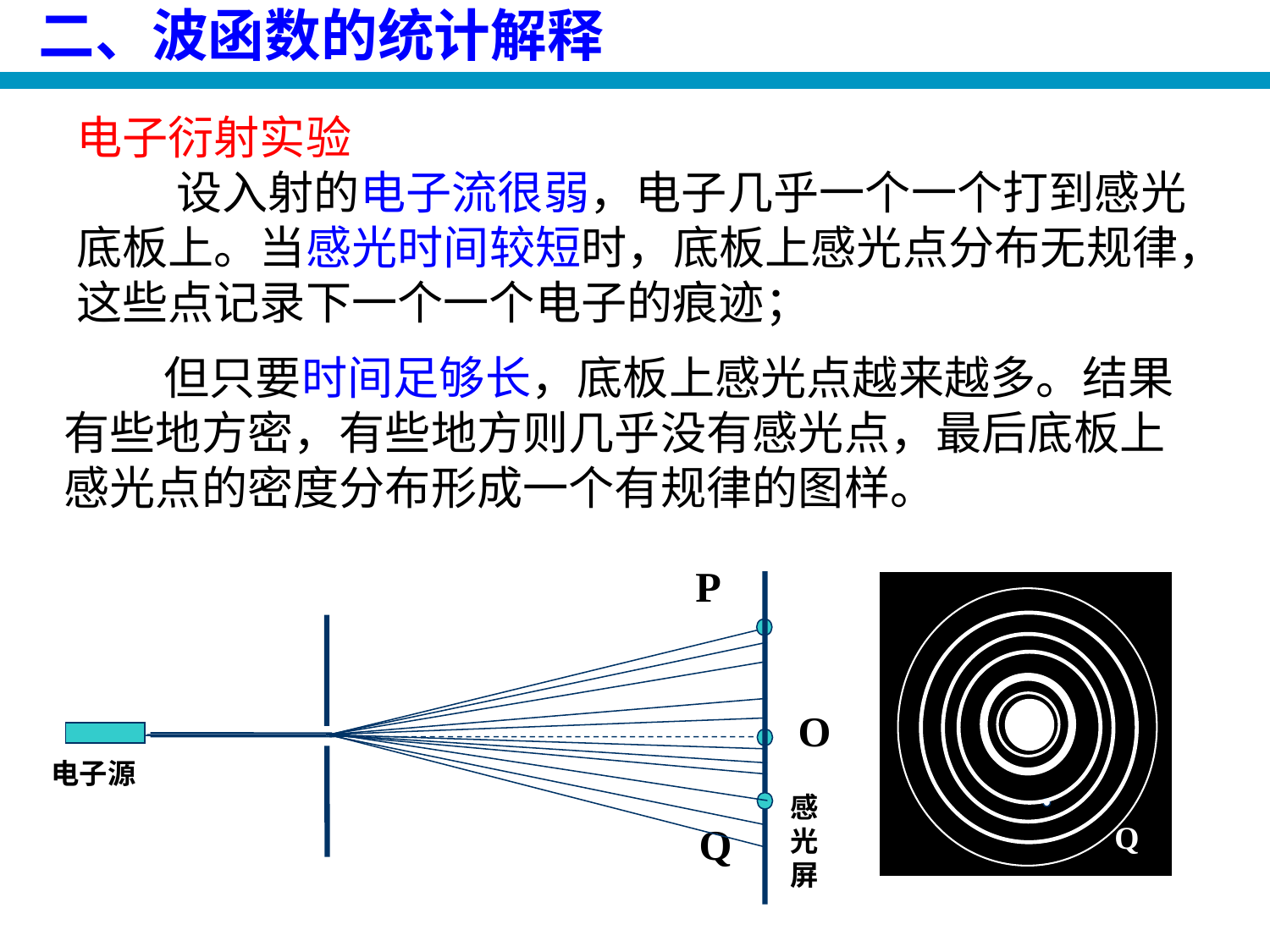

# 二、波函数的统计解释
电子衍射实验
设入射的电子流很弱，电子几乎一个一个打到感光底板上。当感光时间较短时，底板上感光点分布无规律，这些点记录下一个一个电子的痕迹；
但只要时间足够长，底板上感光点越来越多。结果有些地方密，有些地方则几乎没有感光点，最后底板上感光点的密度分布形成一个有规律的图样。
P

P

感光屏
电子源

Q

Q
O